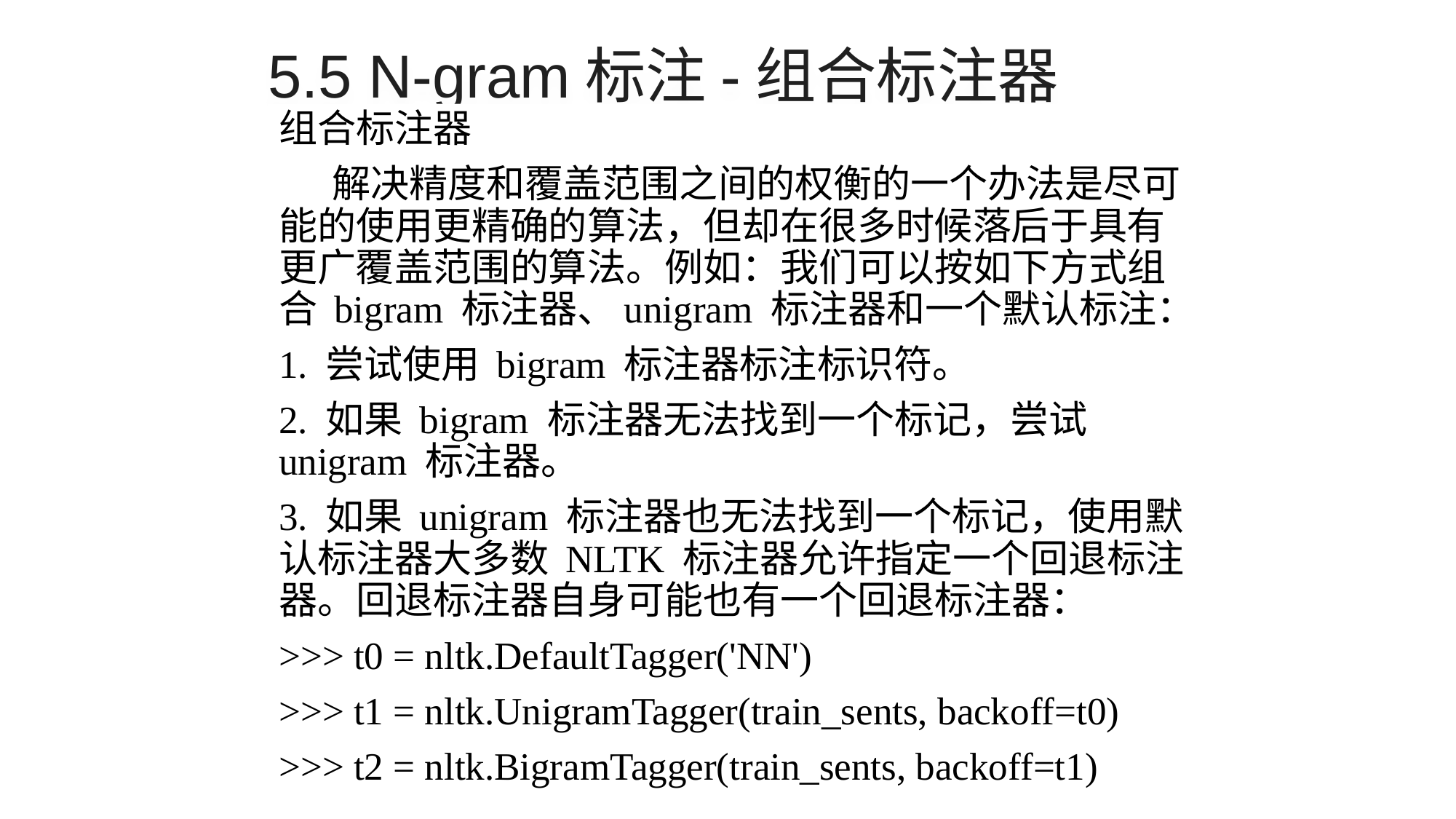

# 5.5 N-gram标注-组合标注器
组合标注器
解决精度和覆盖范围之间的权衡的一个办法是尽可能的使用更精确的算法，但却在很多时候落后于具有更广覆盖范围的算法。例如：我们可以按如下方式组合 bigram 标注器、unigram 标注器和一个默认标注：
1. 尝试使用 bigram 标注器标注标识符。
2. 如果 bigram 标注器无法找到一个标记，尝试 unigram 标注器。
3. 如果 unigram 标注器也无法找到一个标记，使用默认标注器大多数 NLTK 标注器允许指定一个回退标注器。回退标注器自身可能也有一个回退标注器：
>>> t0 = nltk.DefaultTagger('NN')
>>> t1 = nltk.UnigramTagger(train_sents, backoff=t0)
>>> t2 = nltk.BigramTagger(train_sents, backoff=t1)